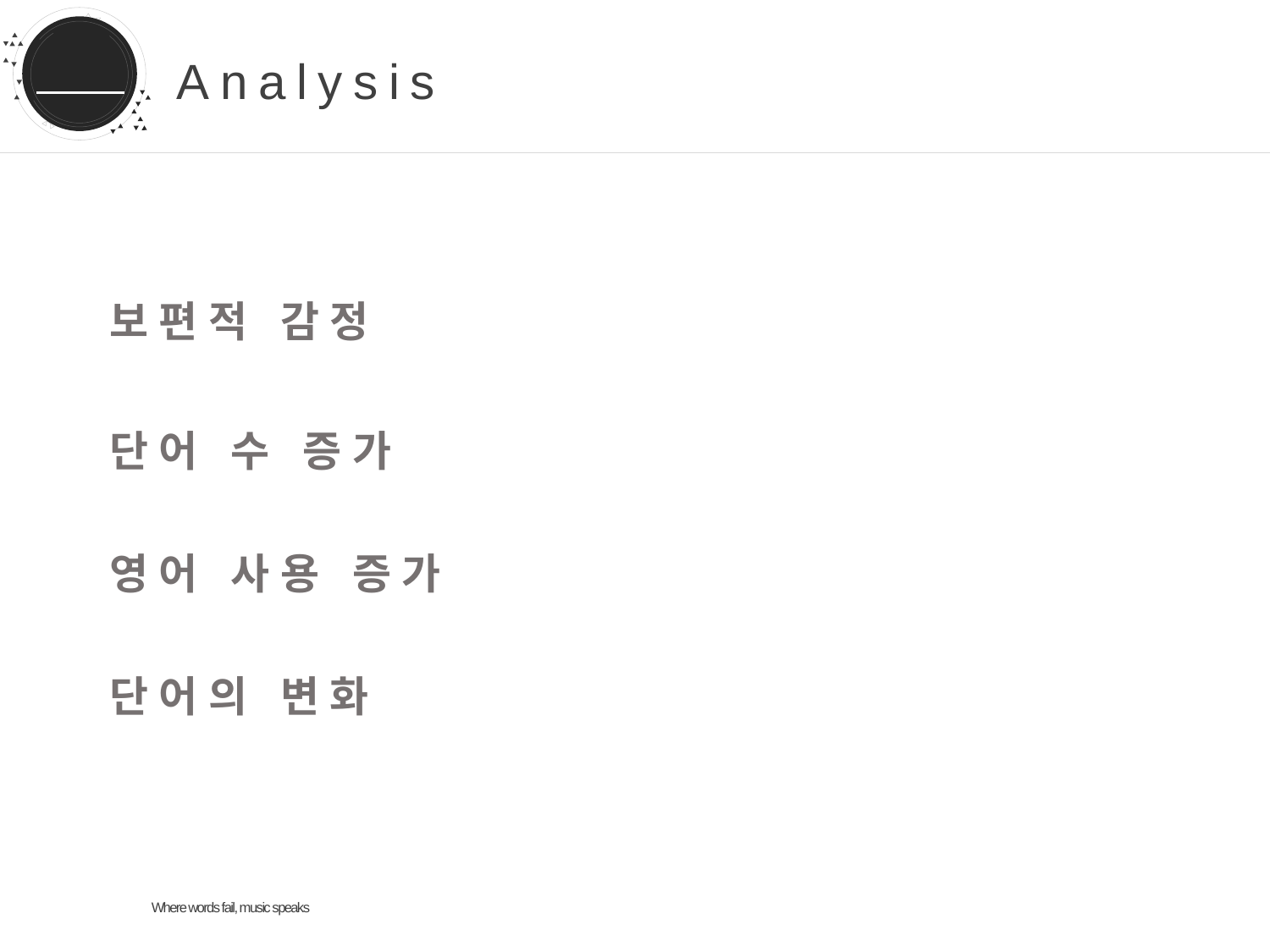

MelonPY
# Analysis
DESIGNED BY L@RGO
보편적 감정
단어 수 증가
영어 사용 증가
단어의 변화
Where words fail, music speaks